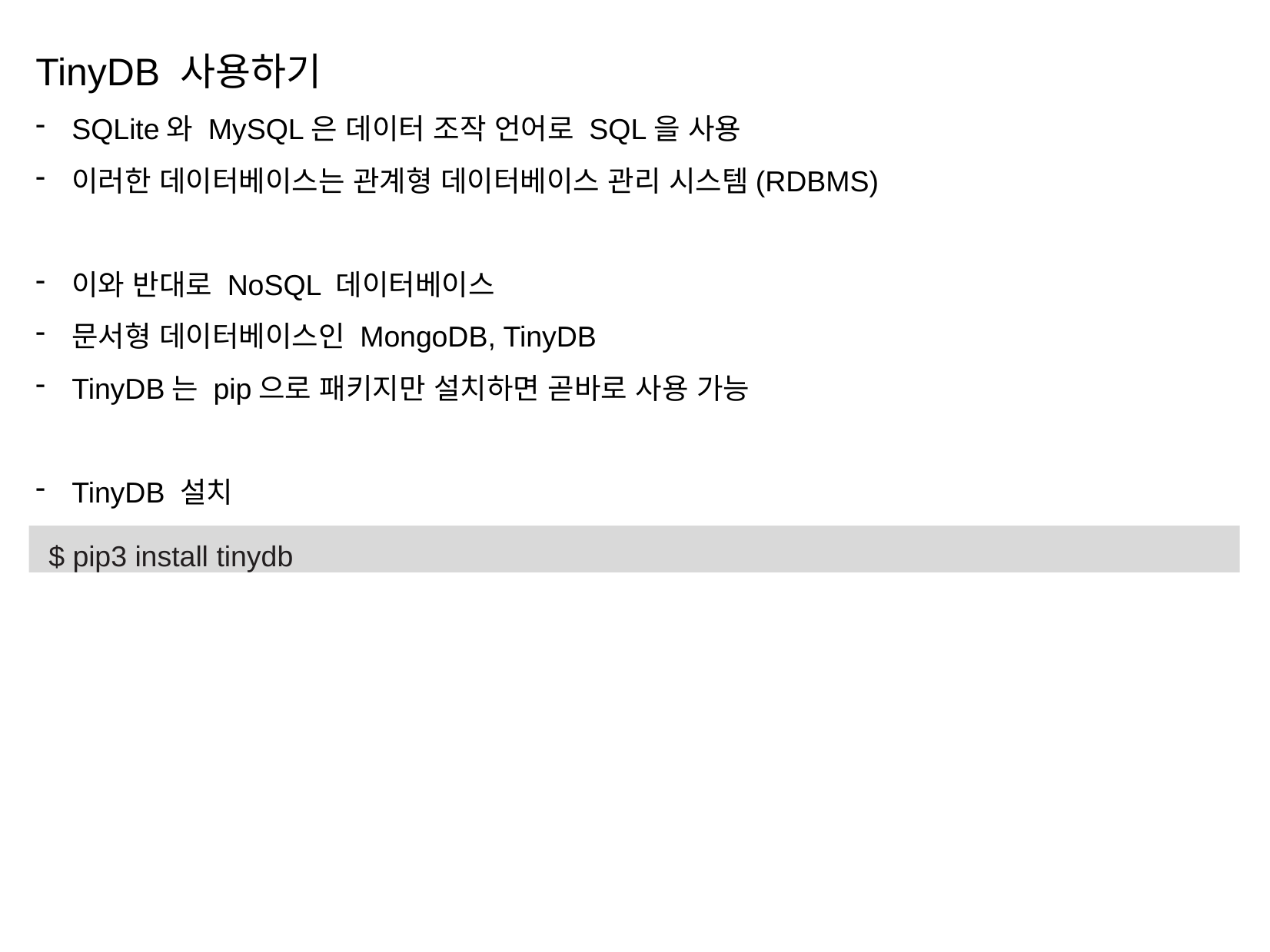

TinyDB 사용하기
SQLite와 MySQL은 데이터 조작 언어로 SQL을 사용
이러한 데이터베이스는 관계형 데이터베이스 관리 시스템(RDBMS)

이와 반대로 NoSQL 데이터베이스
문서형 데이터베이스인 MongoDB, TinyDB
TinyDB는 pip으로 패키지만 설치하면 곧바로 사용 가능

TinyDB 설치
$ pip3 install tinydb